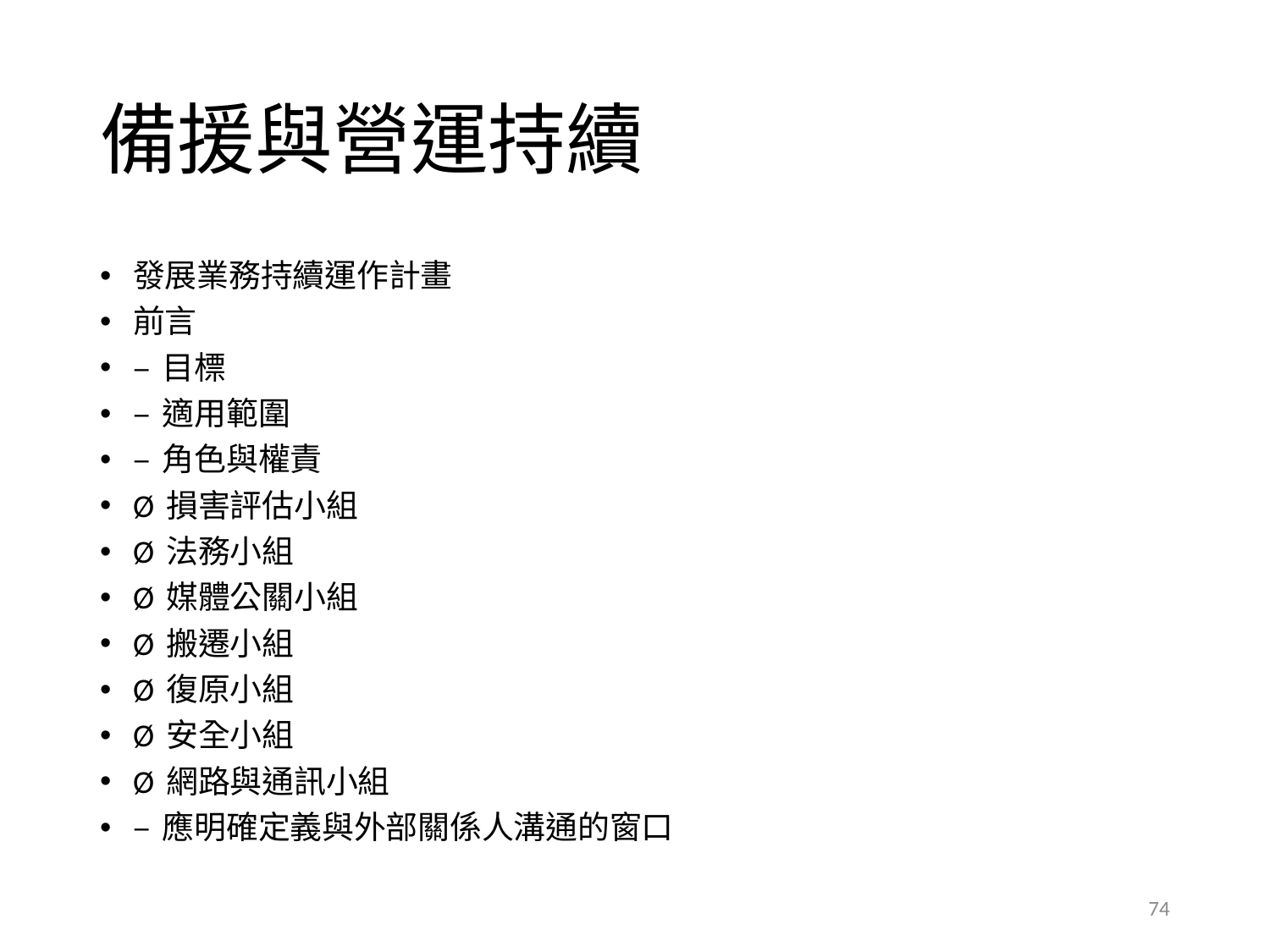

# 備援與營運持續
發展業務持續運作計畫
前言
– 目標
– 適用範圍
– 角色與權責
Ø 損害評估小組
Ø 法務小組
Ø 媒體公關小組
Ø 搬遷小組
Ø 復原小組
Ø 安全小組
Ø 網路與通訊小組
– 應明確定義與外部關係人溝通的窗口
74